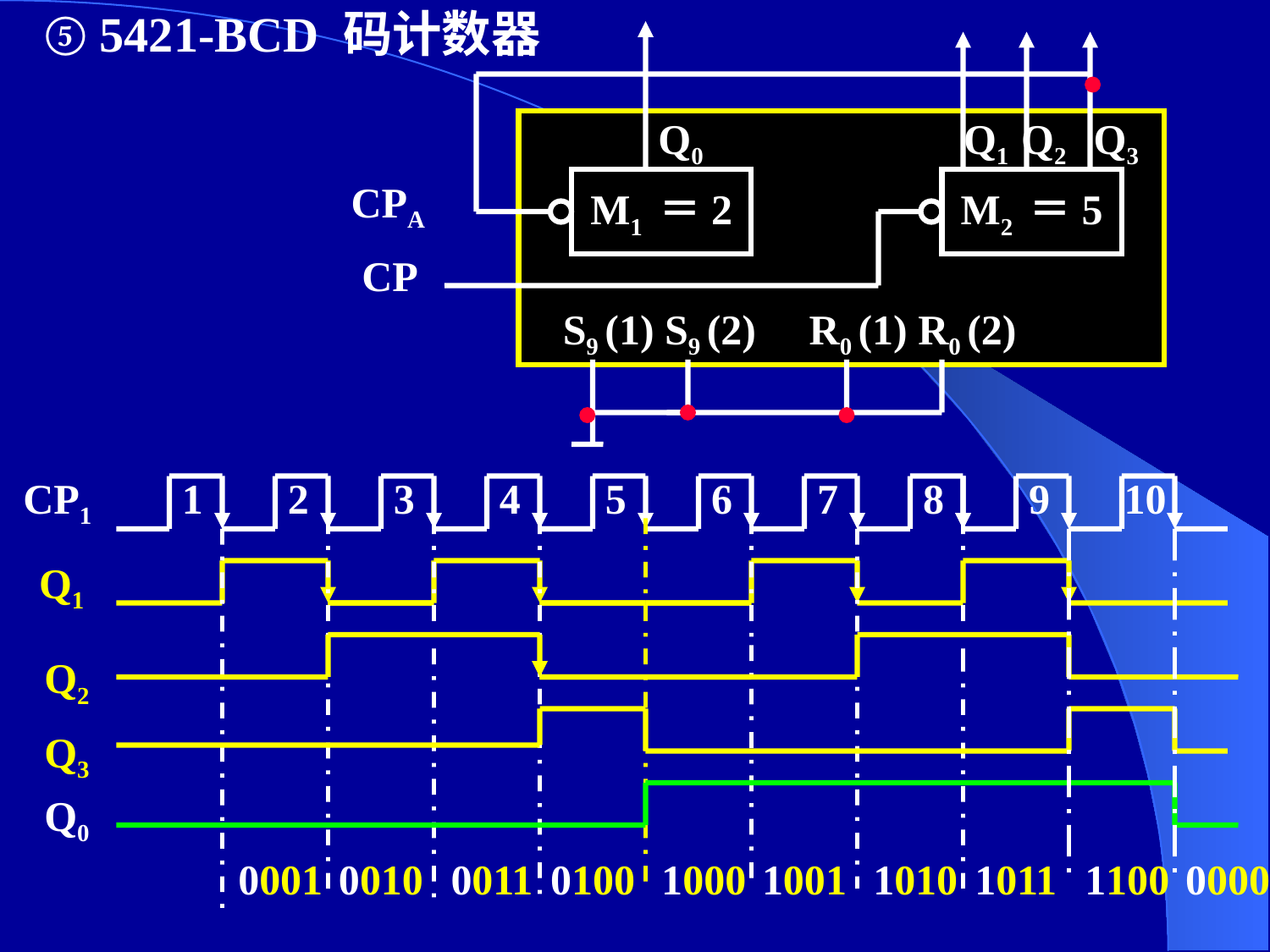

⑤ 5421-BCD 码计数器

Q0                         Q1  Q2   Q3

CPA
M1 ＝2
M2 ＝5

CP

S9 (1) S9 (2)     R0 (1) R0 (2)

CP1
1        2        3        4        5        6        7        8        9       10

   Q1

Q2

Q3

   Q0

0001
0010
0011
0100
1000
1001
1010
1011
1100
0000